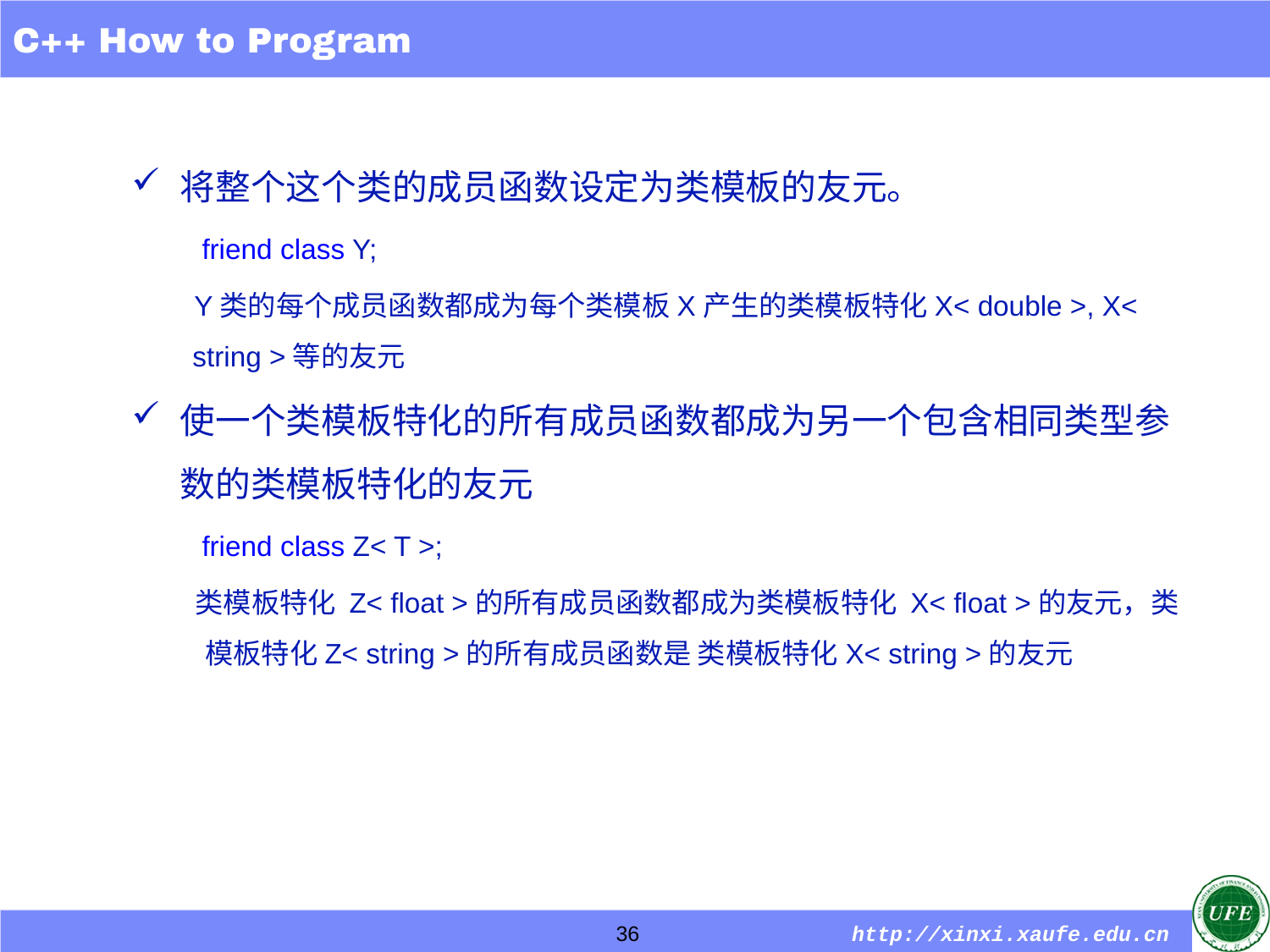

将整个这个类的成员函数设定为类模板的友元。
         friend class Y;
        Y类的每个成员函数都成为每个类模板X产生的类模板特化X< double >, X< string >等的友元
使一个类模板特化的所有成员函数都成为另一个包含相同类型参数的类模板特化的友元
         friend class Z< T >;
         类模板特化 Z< float >的所有成员函数都成为类模板特化 X< float >的友元，类模板特化Z< string >的所有成员函数是 类模板特化X< string >的友元
36